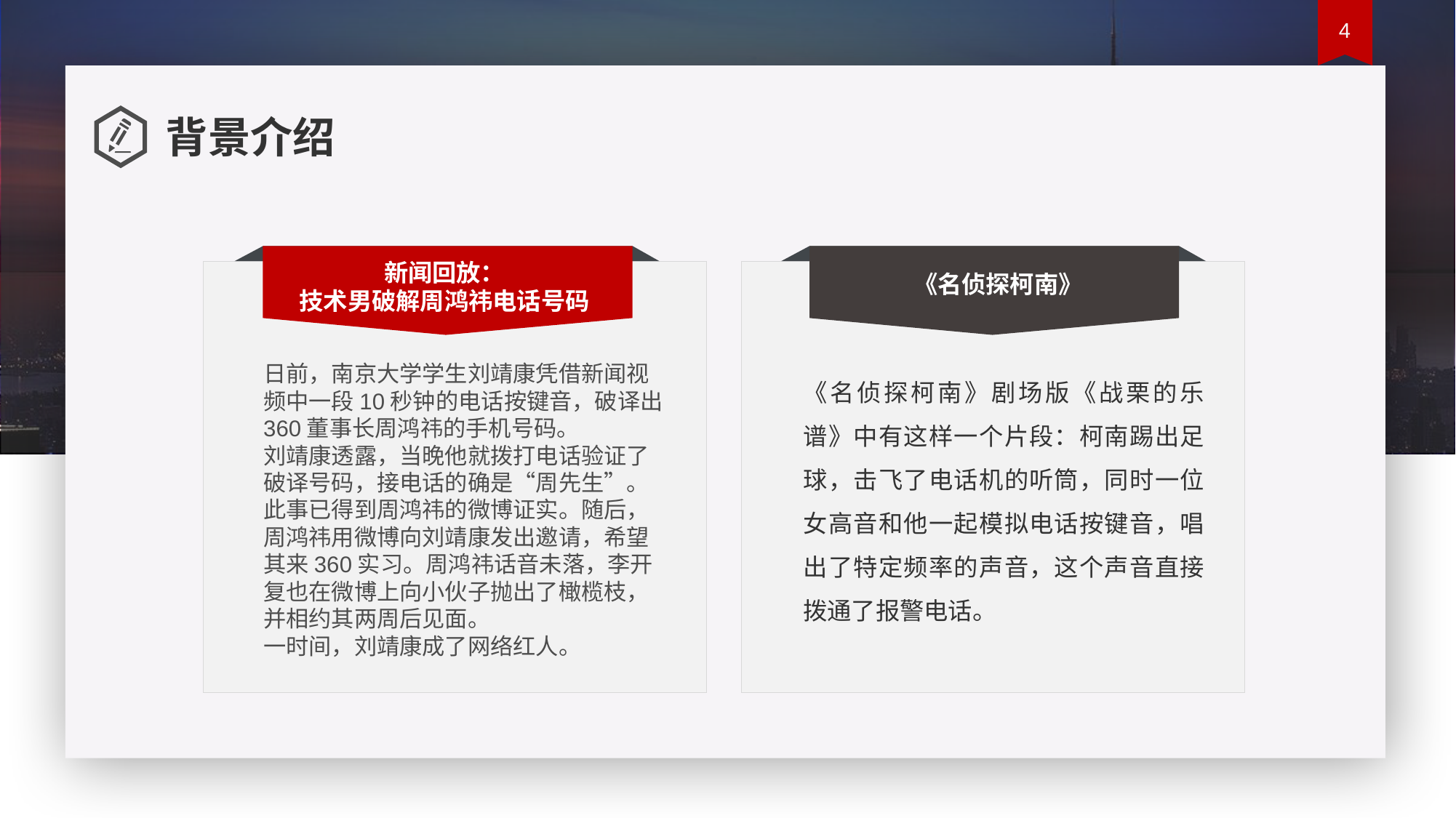

背景介绍

新闻回放：
技术男破解周鸿祎电话号码

日前，南京大学学生刘靖康凭借新闻视频中一段10秒钟的电话按键音，破译出360董事长周鸿祎的手机号码。
刘靖康透露，当晚他就拨打电话验证了破译号码，接电话的确是“周先生”。此事已得到周鸿祎的微博证实。随后，周鸿祎用微博向刘靖康发出邀请，希望其来360实习。周鸿祎话音未落，李开复也在微博上向小伙子抛出了橄榄枝，并相约其两周后见面。
一时间，刘靖康成了网络红人。

《名侦探柯南》
《名侦探柯南》剧场版《战栗的乐谱》中有这样一个片段：柯南踢出足球，击飞了电话机的听筒，同时一位女高音和他一起模拟电话按键音，唱出了特定频率的声音，这个声音直接拨通了报警电话。